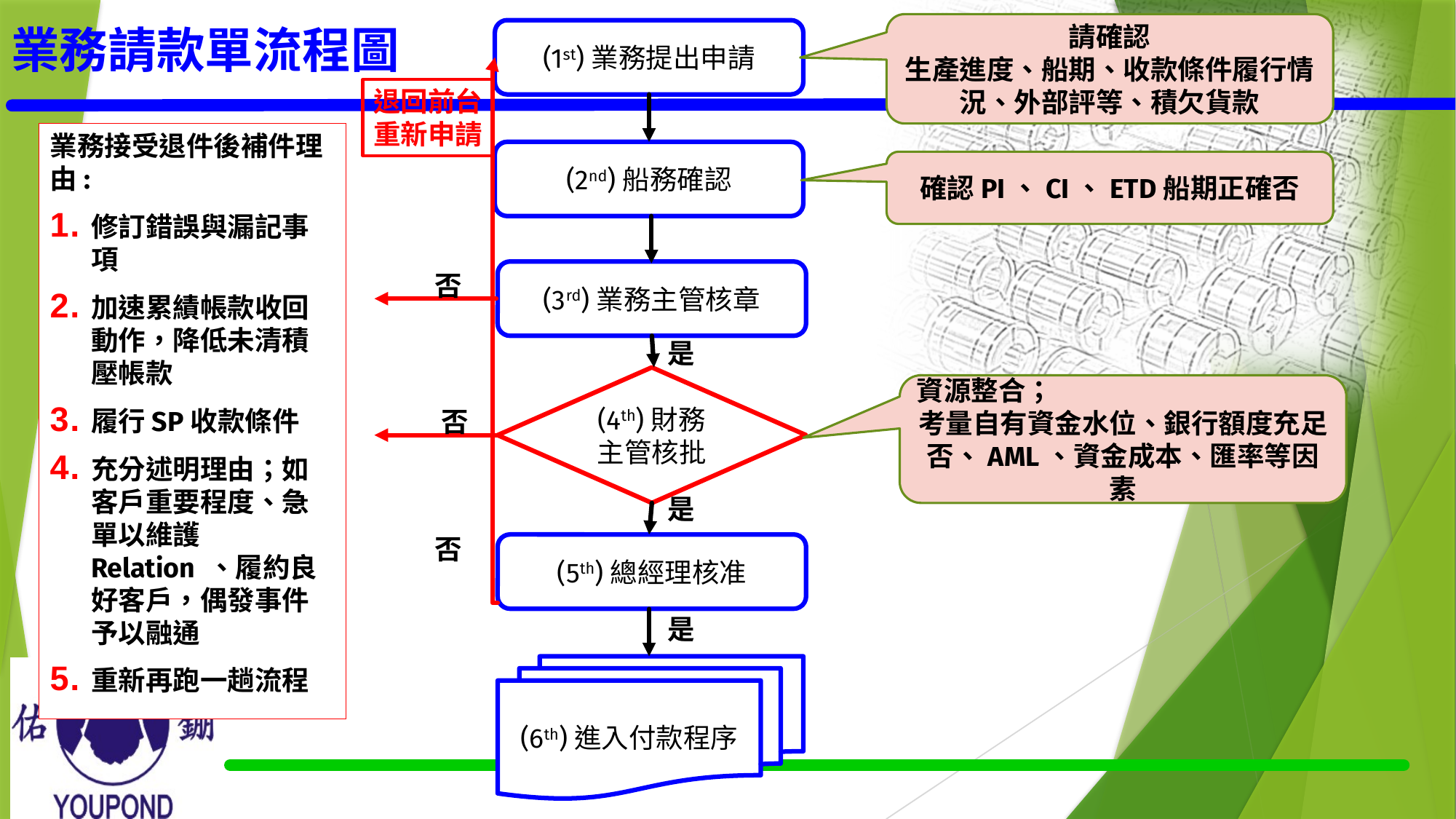

# 業務請款單流程圖
請確認
生產進度、船期、收款條件履行情況、外部評等、積欠貨款
(1st)業務提出申請
退回前台
重新申請
業務接受退件後補件理由:
修訂錯誤與漏記事項
加速累績帳款收回動作，降低未清積壓帳款
履行SP收款條件
充分述明理由；如客戶重要程度、急單以維護Relation 、履約良好客戶，偶發事件予以融通
重新再跑一趟流程
(2nd)船務確認
確認PI、CI、ETD船期正確否
(3rd)業務主管核章
否
是
(4th)財務主管核批
資源整合；
考量自有資金水位、銀行額度充足否、AML、資金成本、匯率等因素
否
是
否
(5th)總經理核准
是
(6th)進入付款程序